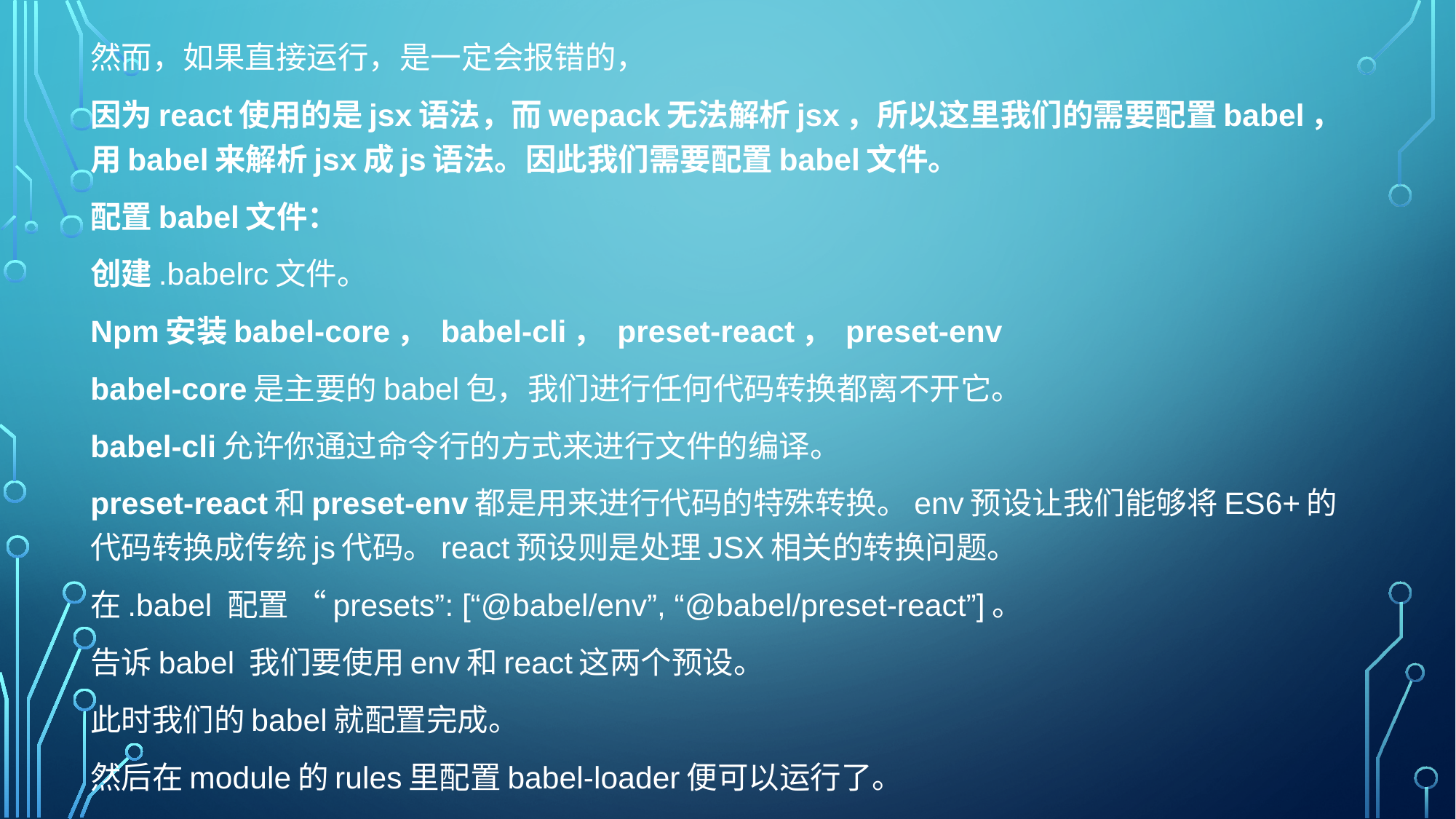

然而，如果直接运行，是一定会报错的，
因为react使用的是jsx语法，而wepack无法解析jsx，所以这里我们的需要配置babel，用babel来解析jsx成js语法。因此我们需要配置babel文件。
配置babel文件：
创建.babelrc文件。
Npm安装babel-core， babel-cli， preset-react， preset-env
babel-core是主要的babel包，我们进行任何代码转换都离不开它。
babel-cli允许你通过命令行的方式来进行文件的编译。
preset-react和preset-env都是用来进行代码的特殊转换。env预设让我们能够将ES6+的代码转换成传统js代码。react预设则是处理JSX相关的转换问题。
在.babel 配置 “presets”: [“@babel/env”, “@babel/preset-react”]。
告诉babel 我们要使用env和react这两个预设。
此时我们的babel就配置完成。
然后在module的rules里配置babel-loader便可以运行了。